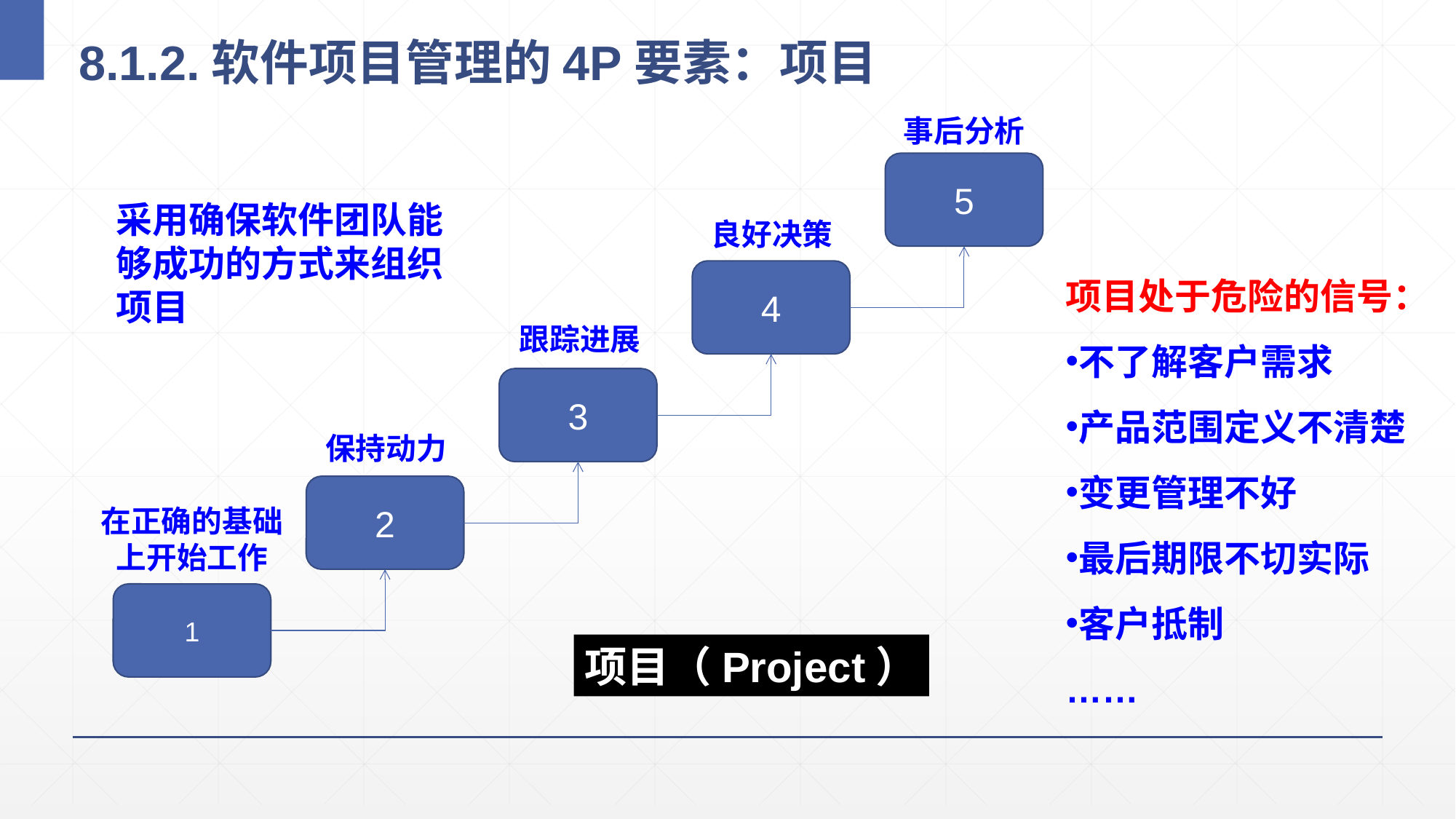

# 8.1.2.软件项目管理的4P要素：项目
事后分析
5
采用确保软件团队能够成功的方式来组织项目
良好决策
项目处于危险的信号：
不了解客户需求
产品范围定义不清楚
变更管理不好
最后期限不切实际
客户抵制
……
4
跟踪进展
3
保持动力
2
在正确的基础上开始工作
1
项目（Project）